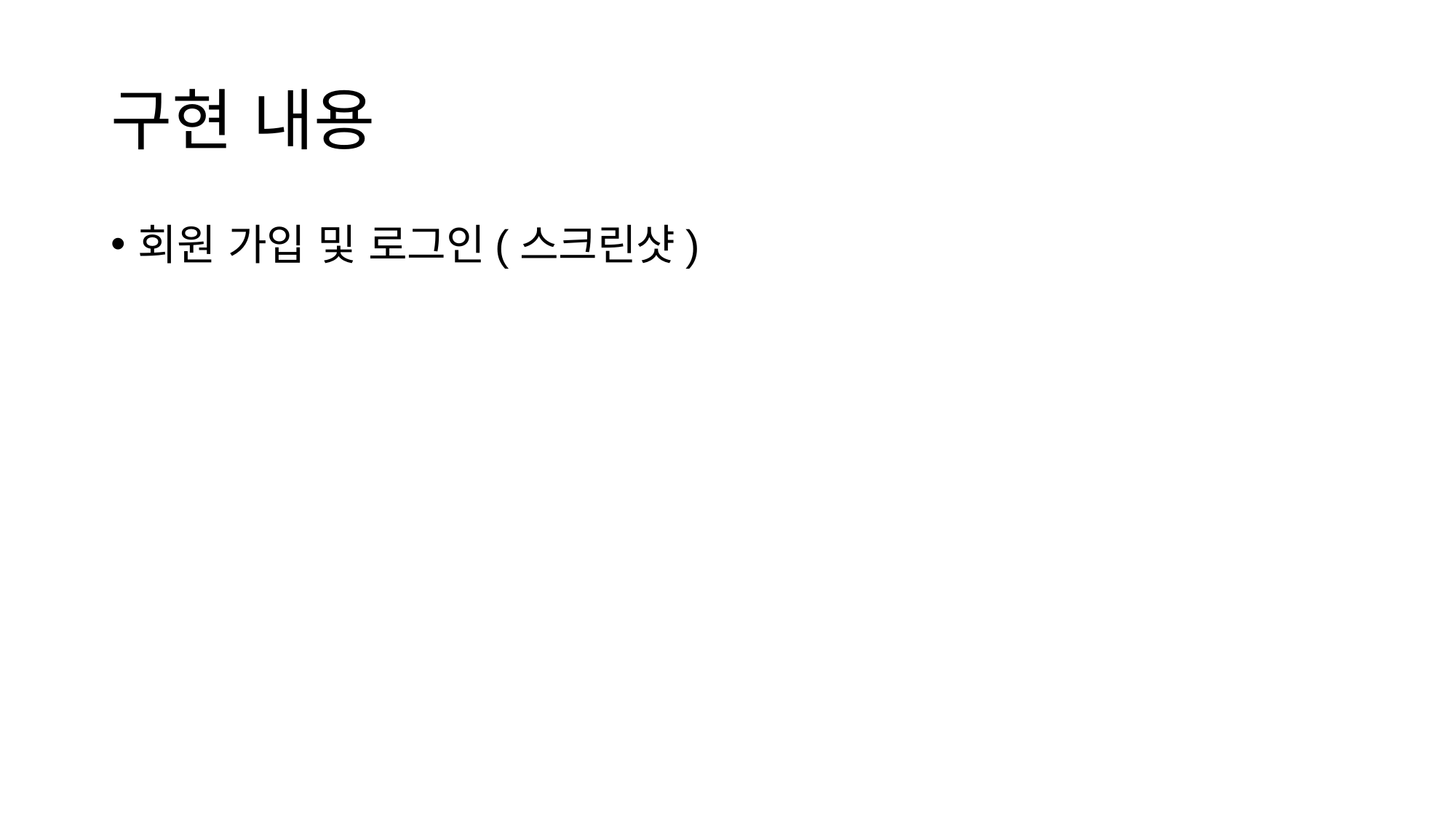

# 구현 내용
회원 가입 및 로그인(스크린샷)